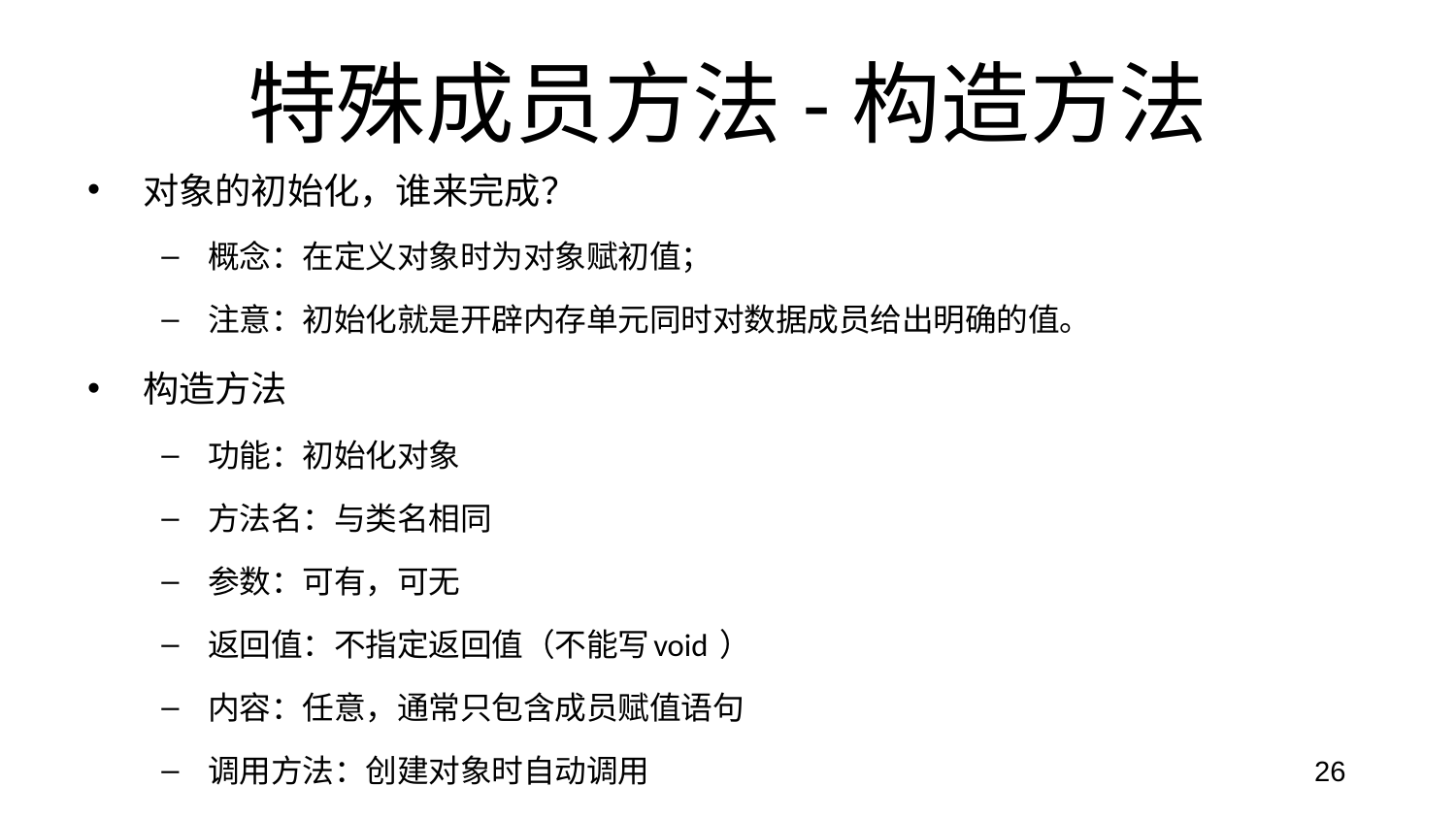

# 特殊成员方法-构造方法
对象的初始化，谁来完成？
概念：在定义对象时为对象赋初值；
注意：初始化就是开辟内存单元同时对数据成员给出明确的值。
构造方法
功能：初始化对象
方法名：与类名相同
参数：可有，可无
返回值：不指定返回值（不能写void ）
内容：任意，通常只包含成员赋值语句
调用方法：创建对象时自动调用